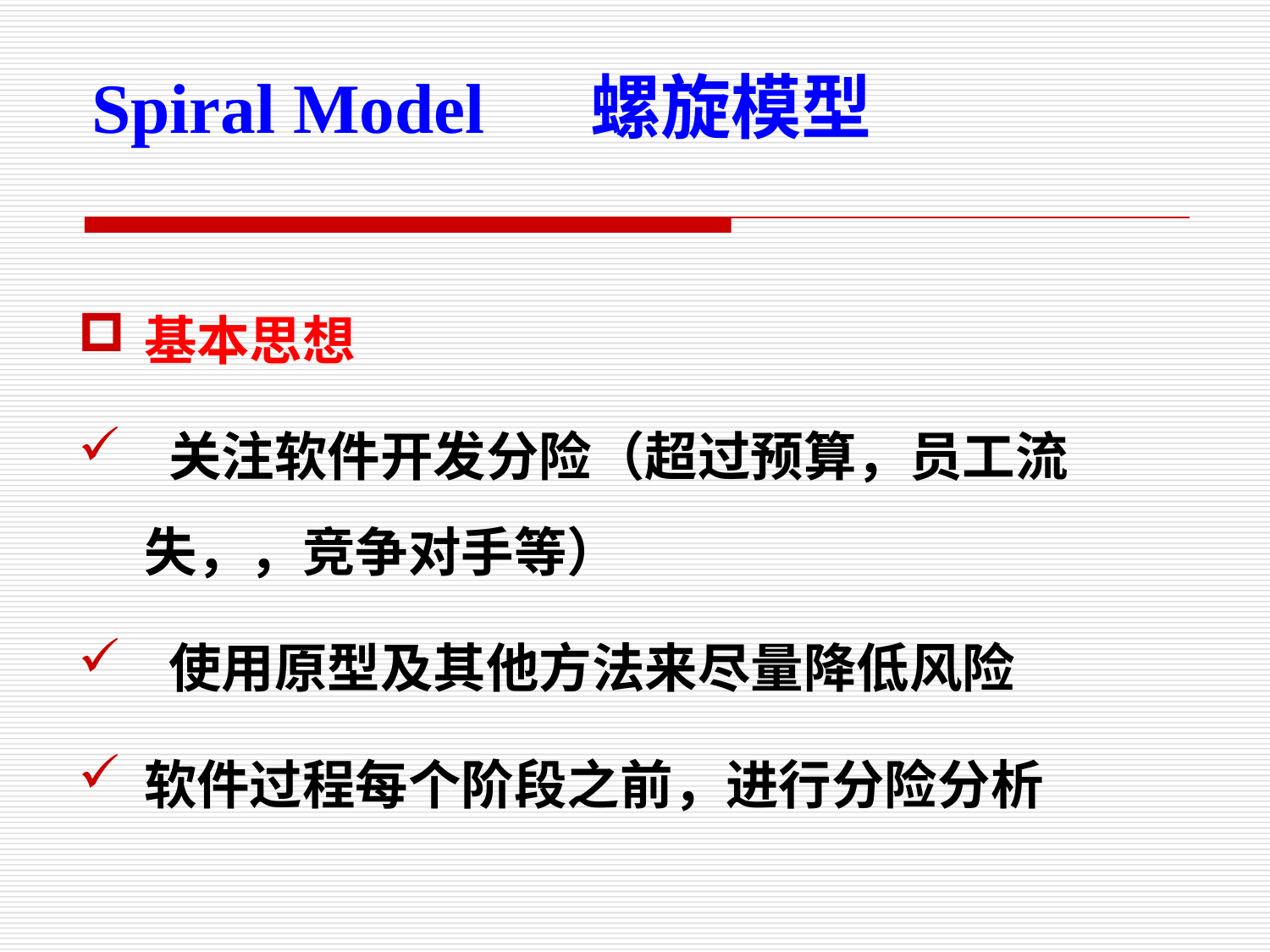

螺旋模型
Spiral Model
基本思想
 关注软件开发分险（超过预算，员工流失，，竞争对手等）
 使用原型及其他方法来尽量降低风险
软件过程每个阶段之前，进行分险分析